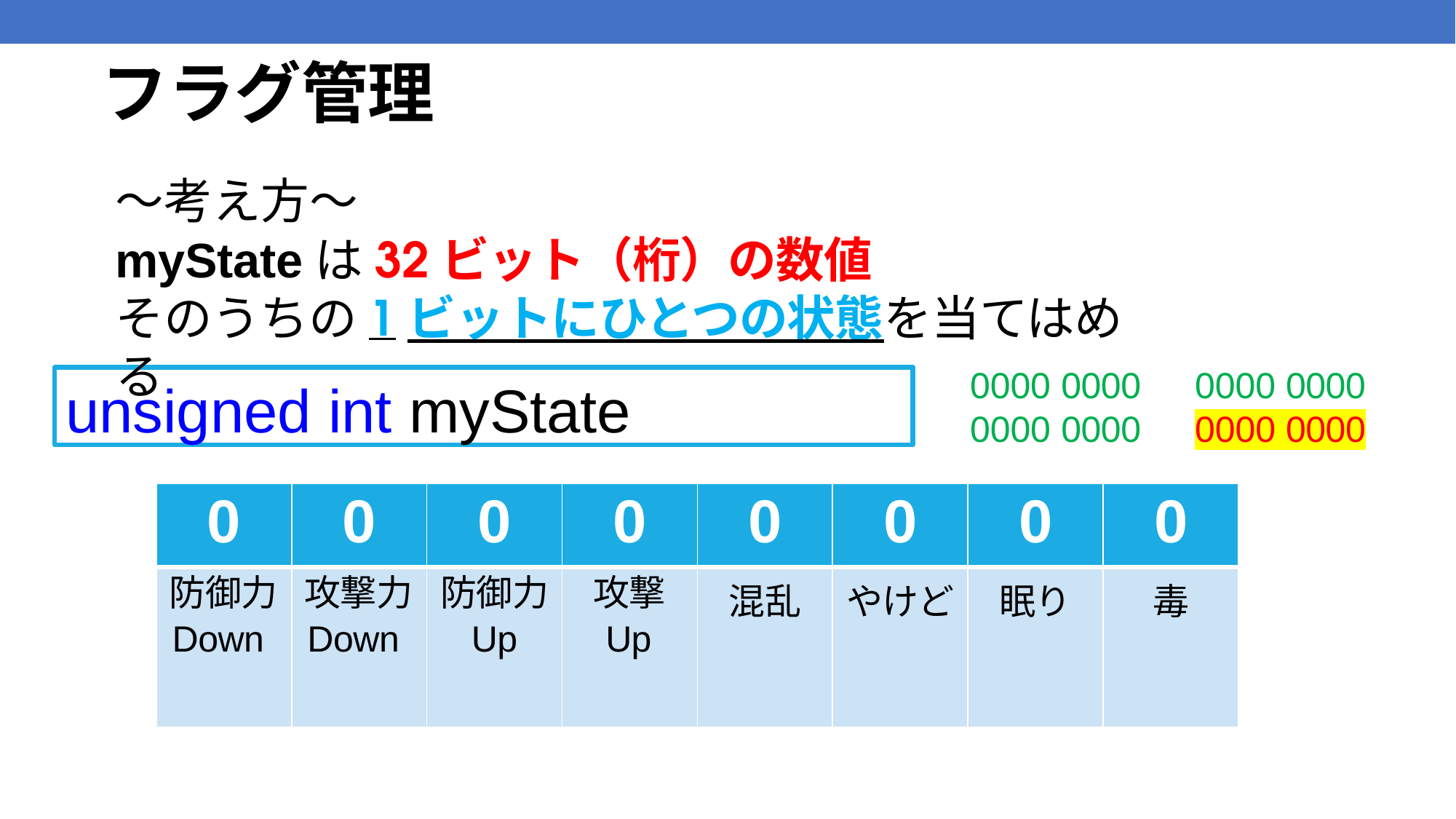

フラグ管理
～考え方～
myStateは32ビット（桁）の数値
そのうちの1ビットにひとつの状態を当てはめる
0000 0000　0000 0000
0000 0000　0000 0000
unsigned int myState

| 0 | 0 | 0 | 0 | 0 | 0 | 0 | 0 |
| --- | --- | --- | --- | --- | --- | --- | --- |
| 防御力 Down | 攻撃力 Down | 防御力 Up | 攻撃 Up | 混乱 | やけど | 眠り | 毒 |